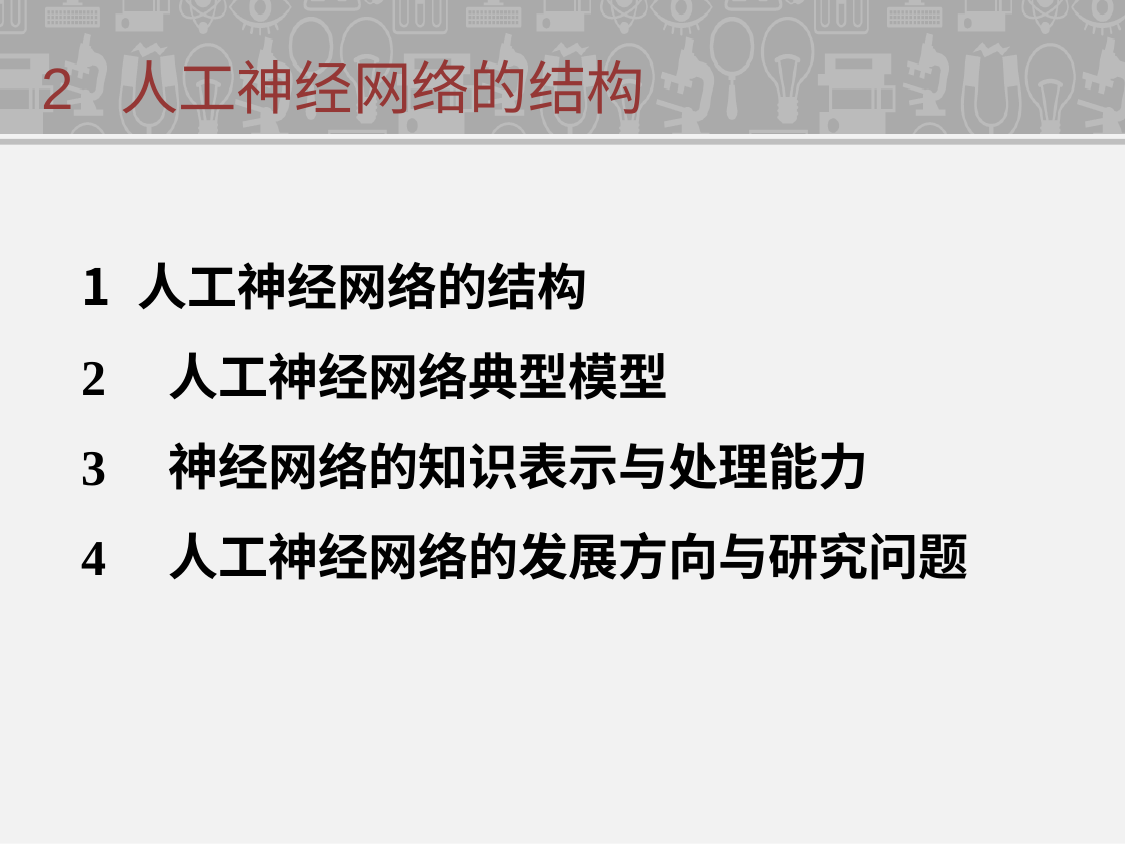

2  人工神经网络的结构
人工神经网络的结构
2    人工神经网络典型模型
3    神经网络的知识表示与处理能力
4    人工神经网络的发展方向与研究问题